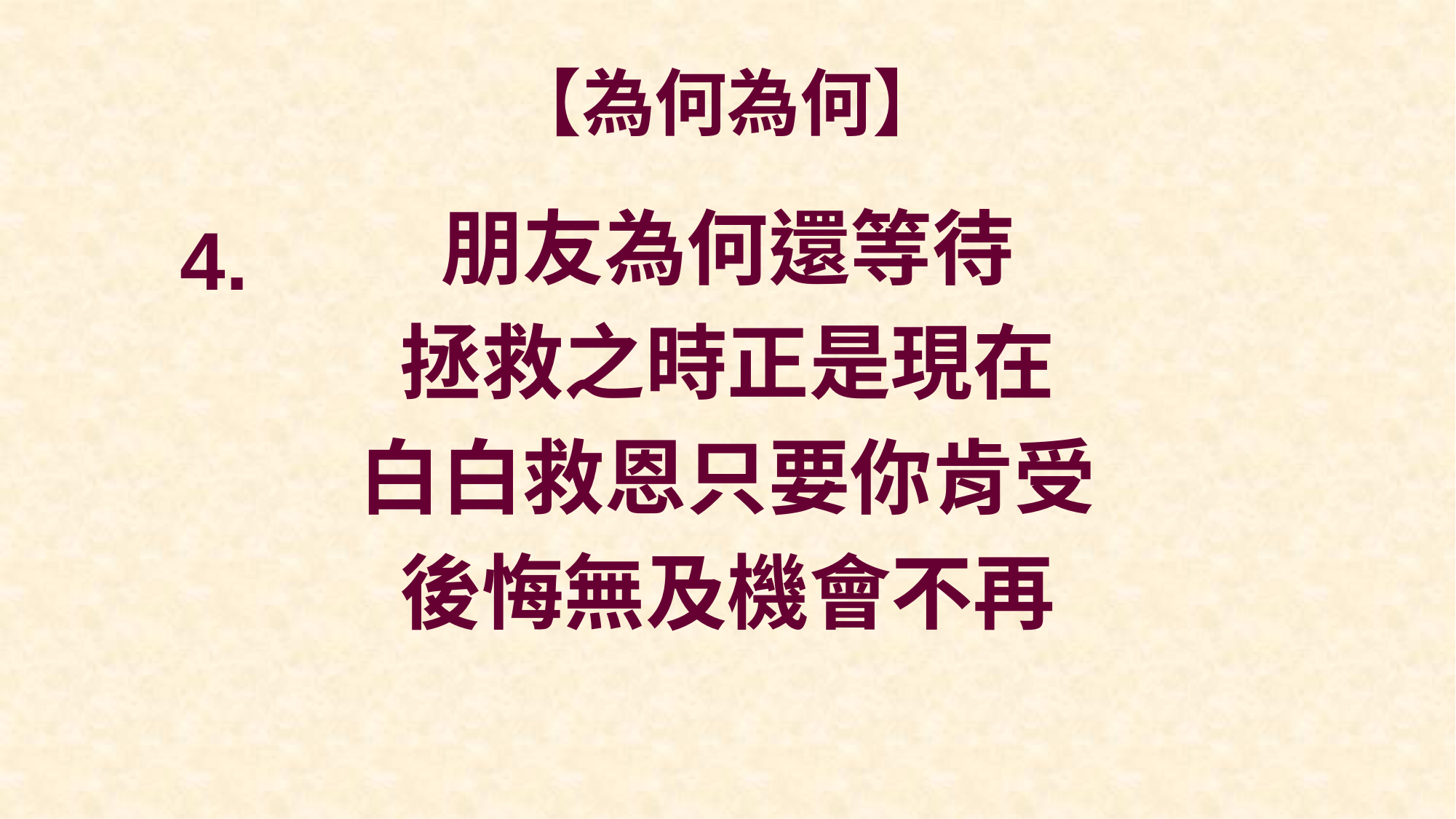

# 【為何為何】
朋友為何還等待
拯救之時正是現在
白白救恩只要你肯受
後悔無及機會不再
4.